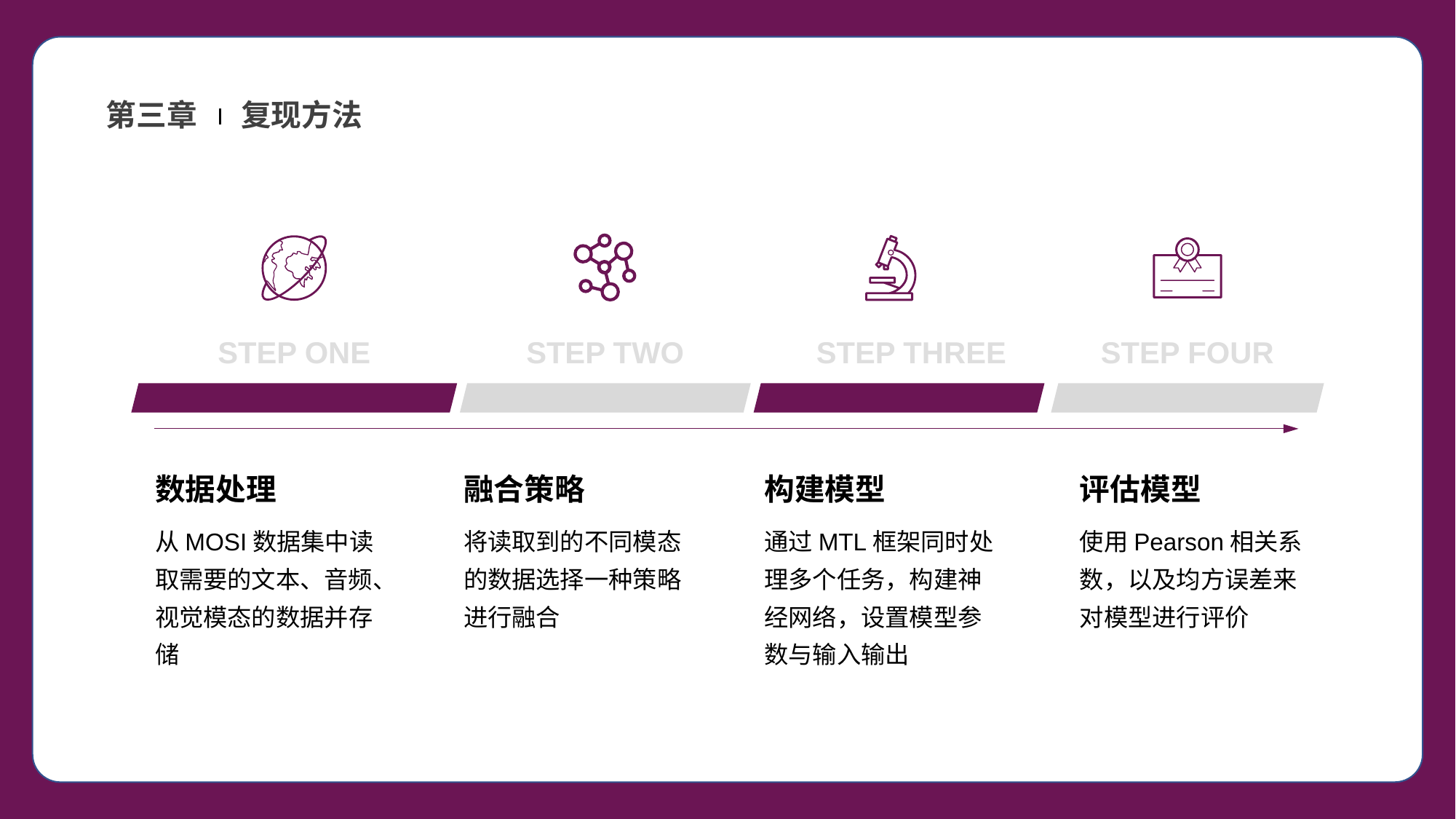

第三章
复现方法

STEP ONE
STEP TWO
STEP THREE
STEP FOUR

数据处理
融合策略
构建模型
评估模型
从MOSI数据集中读取需要的文本、音频、视觉模态的数据并存储
将读取到的不同模态的数据选择一种策略进行融合
通过MTL框架同时处理多个任务，构建神经网络，设置模型参数与输入输出
使用Pearson相关系数，以及均方误差来对模型进行评价